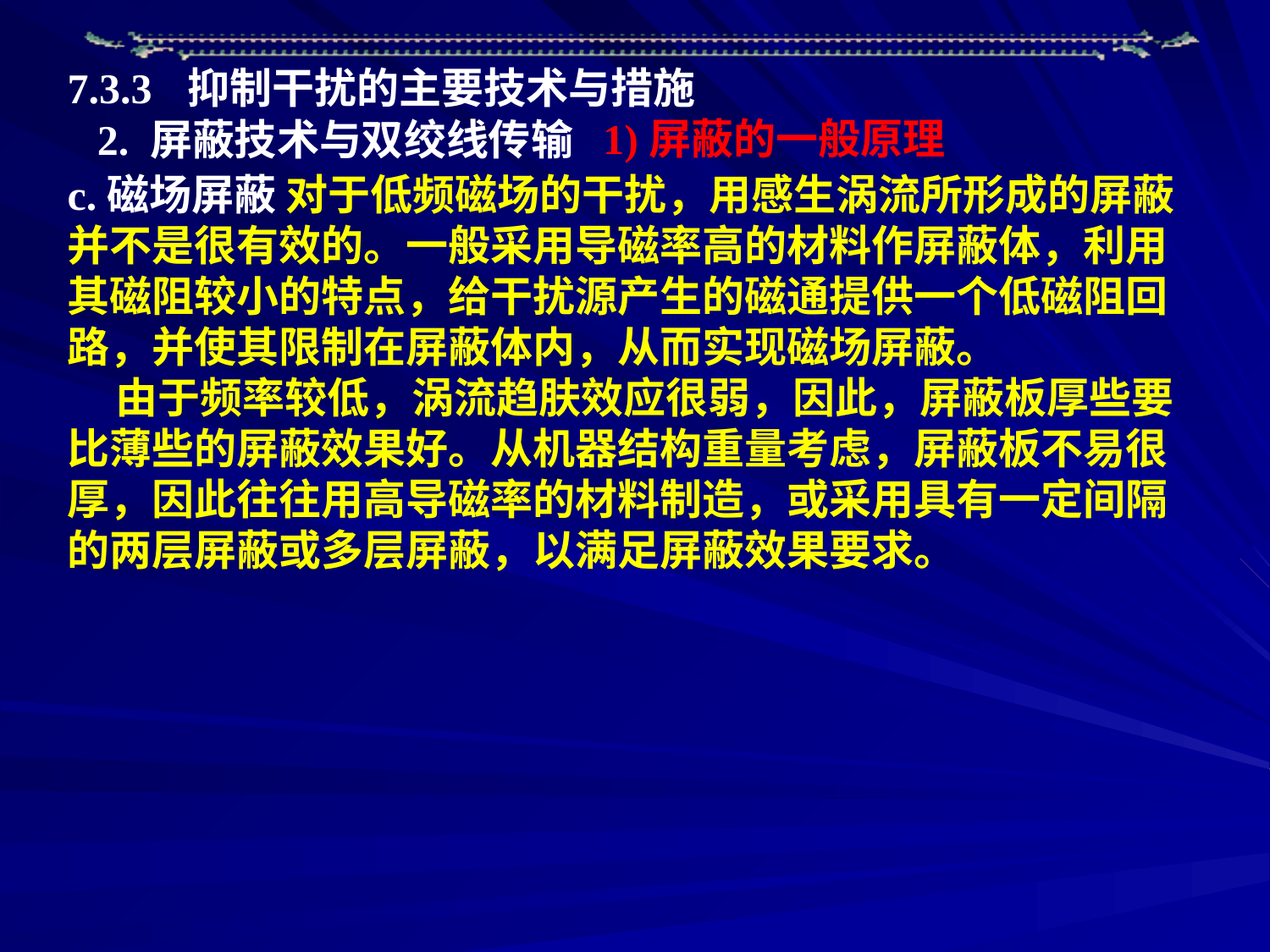

7.3.3 抑制干扰的主要技术与措施
2. 屏蔽技术与双绞线传输
1)屏蔽的一般原理
c.磁场屏蔽 对于低频磁场的干扰，用感生涡流所形成的屏蔽并不是很有效的。一般采用导磁率高的材料作屏蔽体，利用其磁阻较小的特点，给干扰源产生的磁通提供一个低磁阻回路，并使其限制在屏蔽体内，从而实现磁场屏蔽。
    由于频率较低，涡流趋肤效应很弱，因此，屏蔽板厚些要比薄些的屏蔽效果好。从机器结构重量考虑，屏蔽板不易很厚，因此往往用高导磁率的材料制造，或采用具有一定间隔的两层屏蔽或多层屏蔽，以满足屏蔽效果要求。